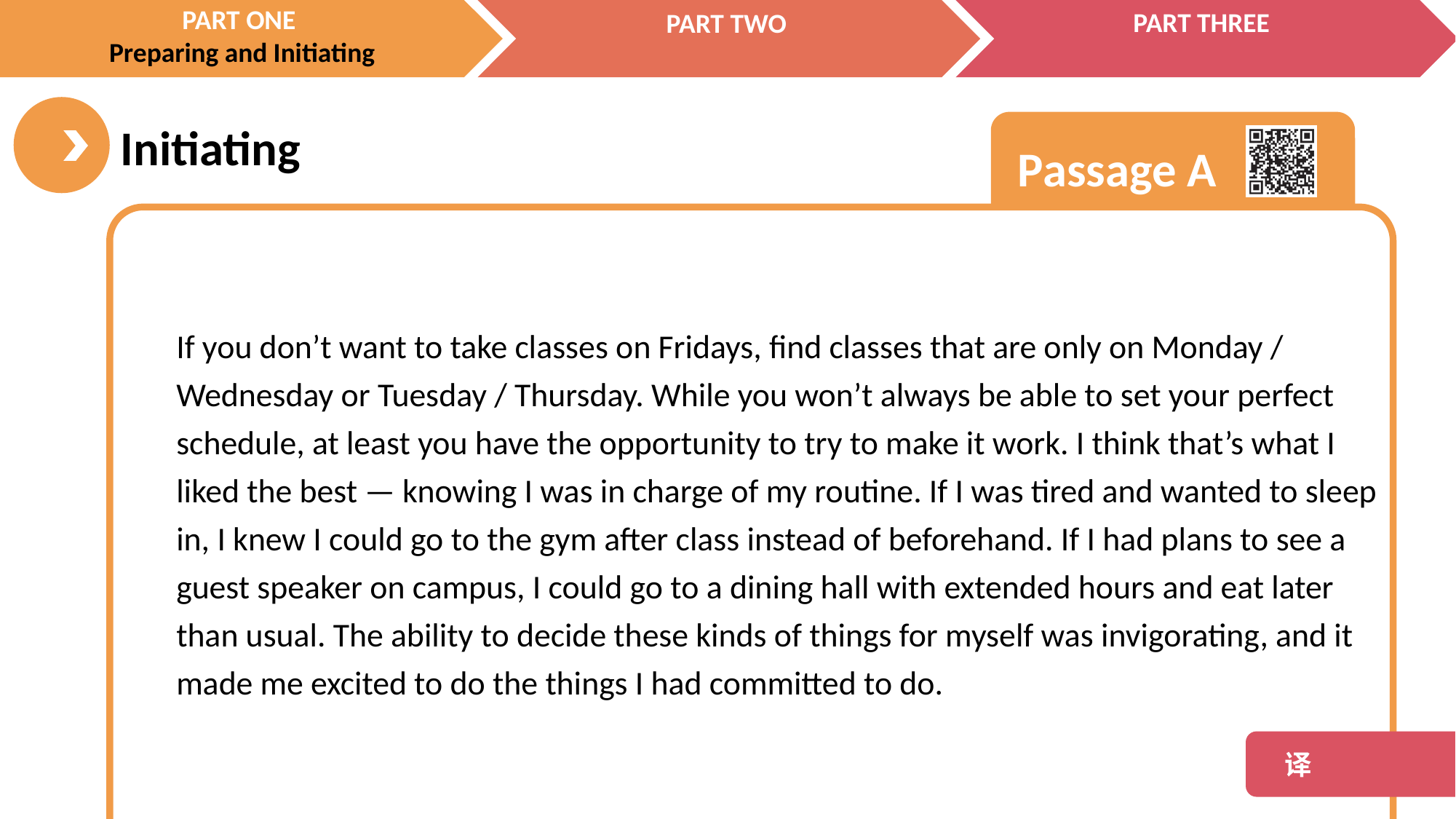

If you don’t want to take classes on Fridays, find classes that are only on Monday / Wednesday or Tuesday / Thursday. While you won’t always be able to set your perfect schedule, at least you have the opportunity to try to make it work. I think that’s what I liked the best — knowing I was in charge of my routine. If I was tired and wanted to sleep in, I knew I could go to the gym after class instead of beforehand. If I had plans to see a guest speaker on campus, I could go to a dining hall with extended hours and eat later than usual. The ability to decide these kinds of things for myself was invigorating, and it made me excited to do the things I had committed to do.

   译